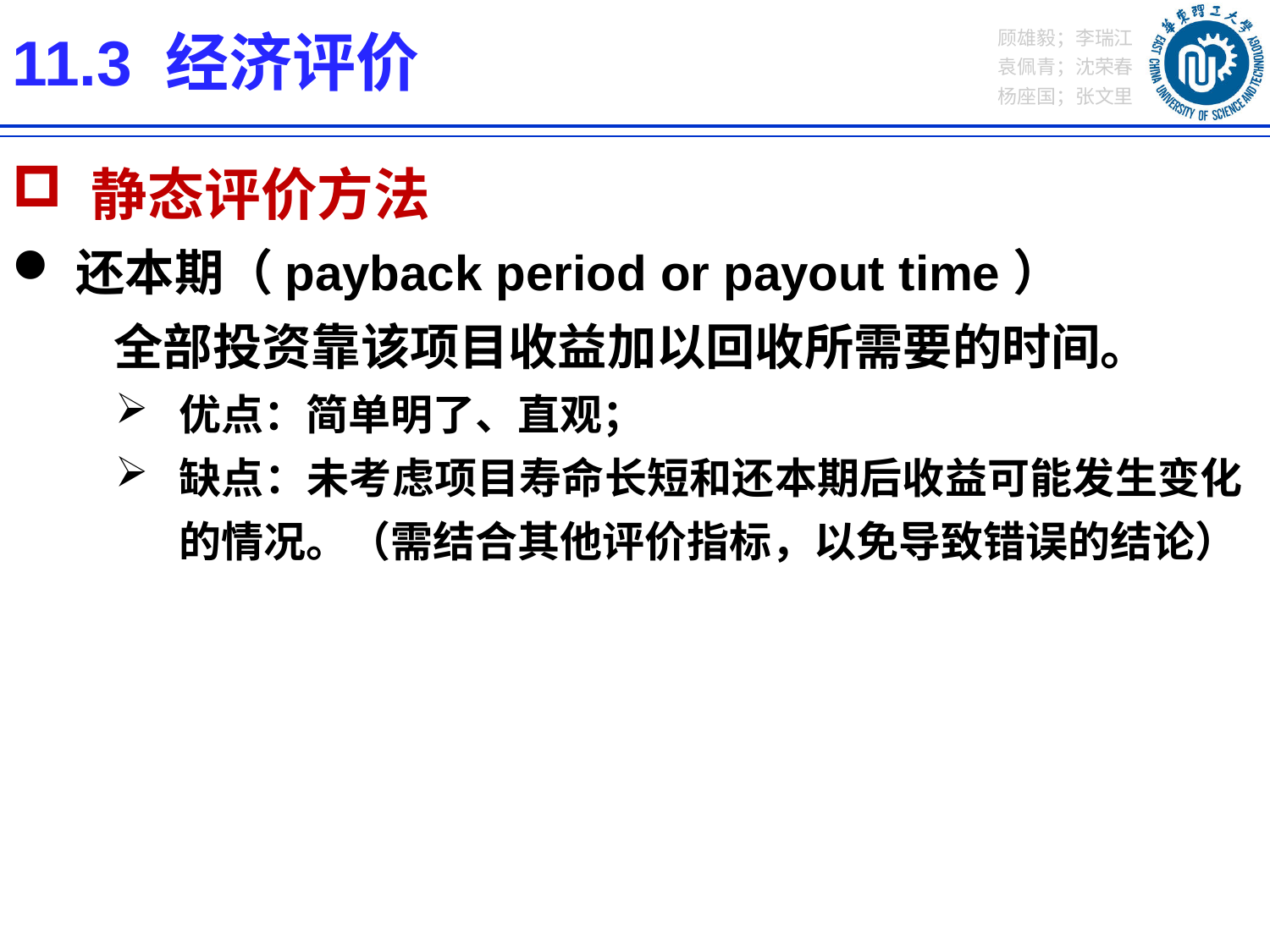

11.3 经济评价
 静态评价方法
还本期（payback period or payout time）
        全部投资靠该项目收益加以回收所需要的时间。
优点：简单明了、直观；
缺点：未考虑项目寿命长短和还本期后收益可能发生变化的情况。（需结合其他评价指标，以免导致错误的结论）